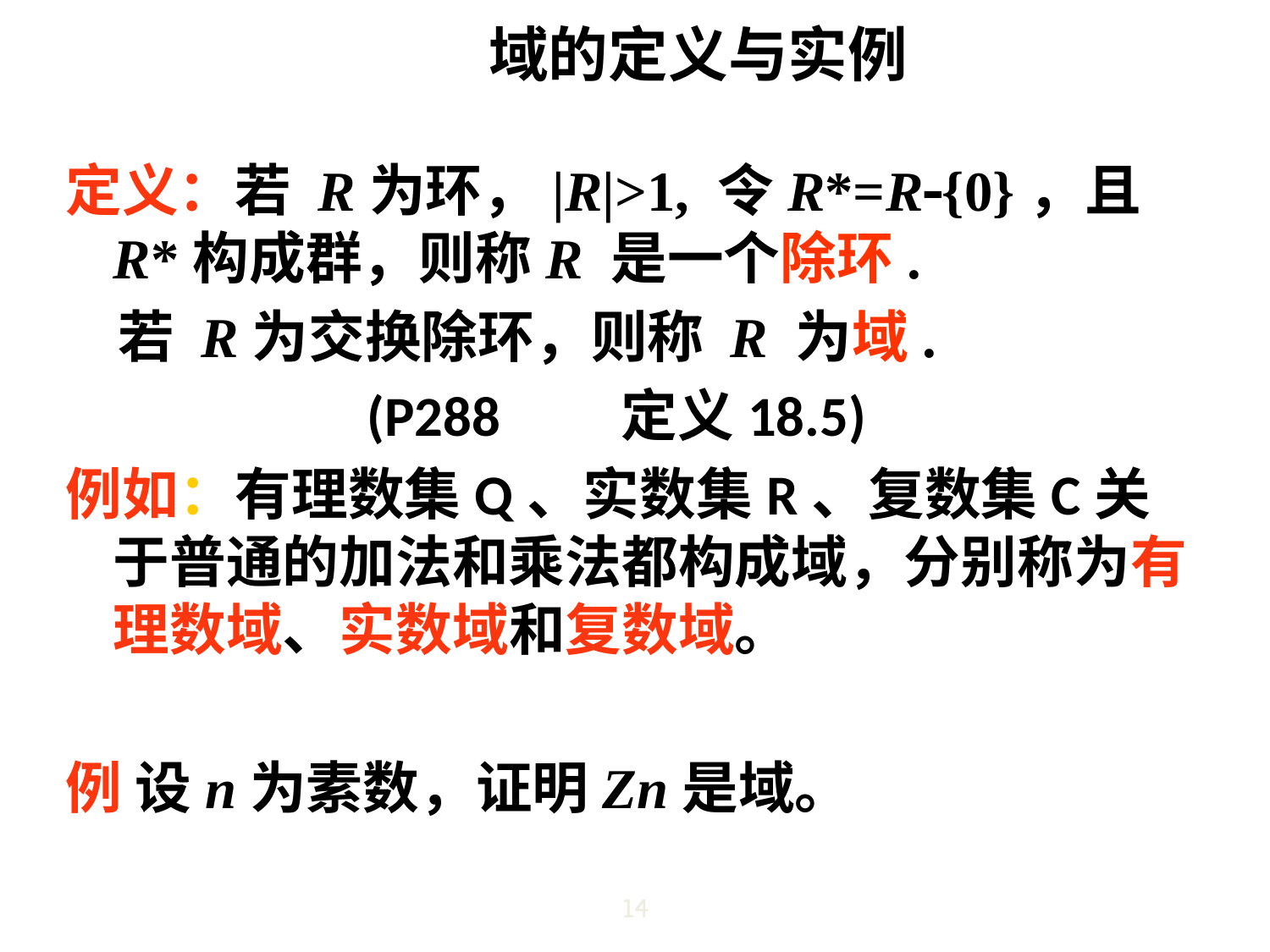

# 域的定义与实例
定义：若 R为环，|R|>1, 令R*=R−{0}，且R*构成群，则称R 是一个除环.
   若 R为交换除环，则称 R 为域.
			(P288	定义18.5)
例如：有理数集Q、实数集R、复数集C关于普通的加法和乘法都构成域，分别称为有理数域、实数域和复数域。

例 设n为素数，证明Zn是域。
14